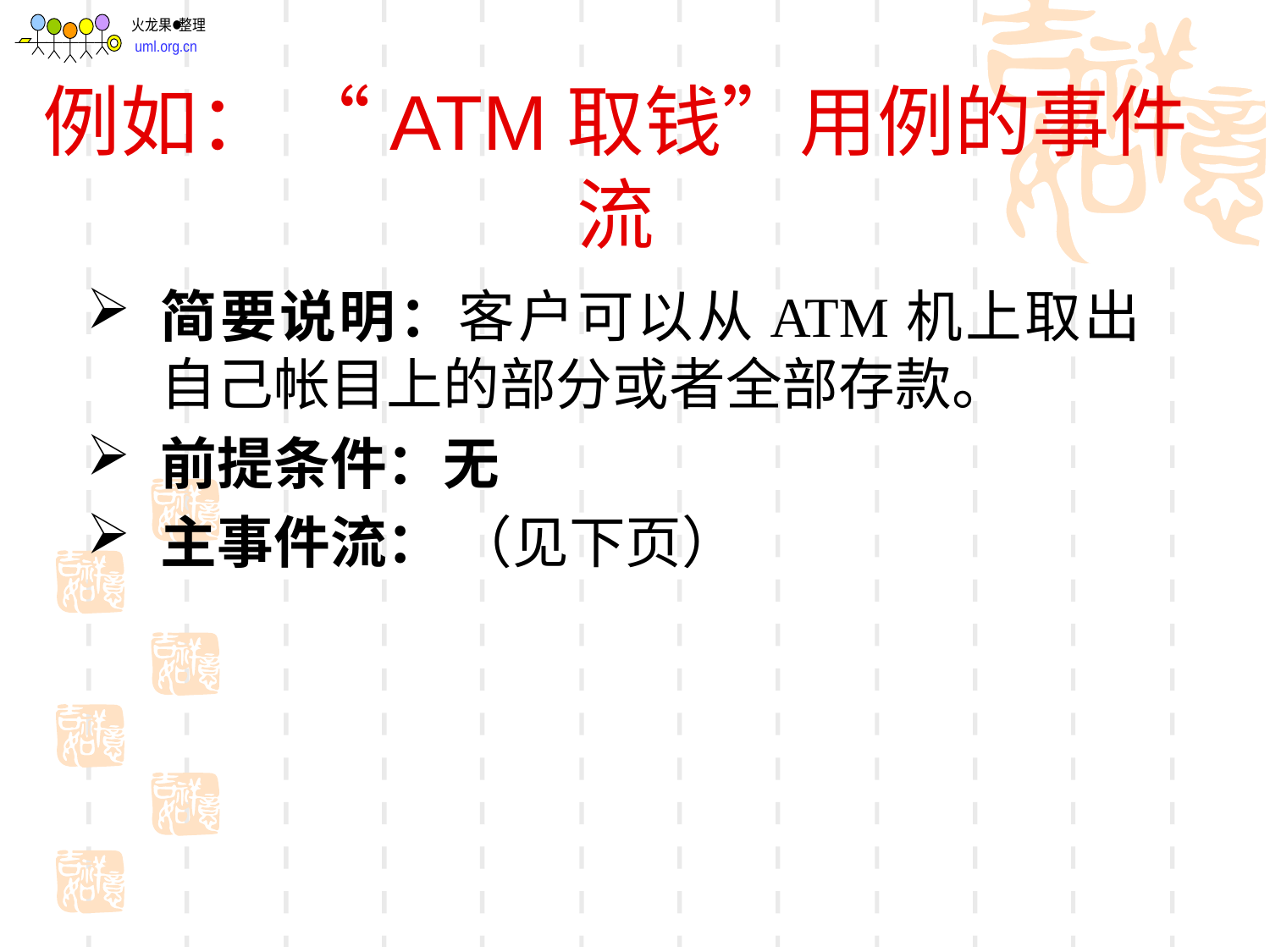

# 例如： “ATM取钱”用例的事件流
简要说明：客户可以从ATM机上取出自己帐目上的部分或者全部存款。
前提条件：无
主事件流： （见下页）